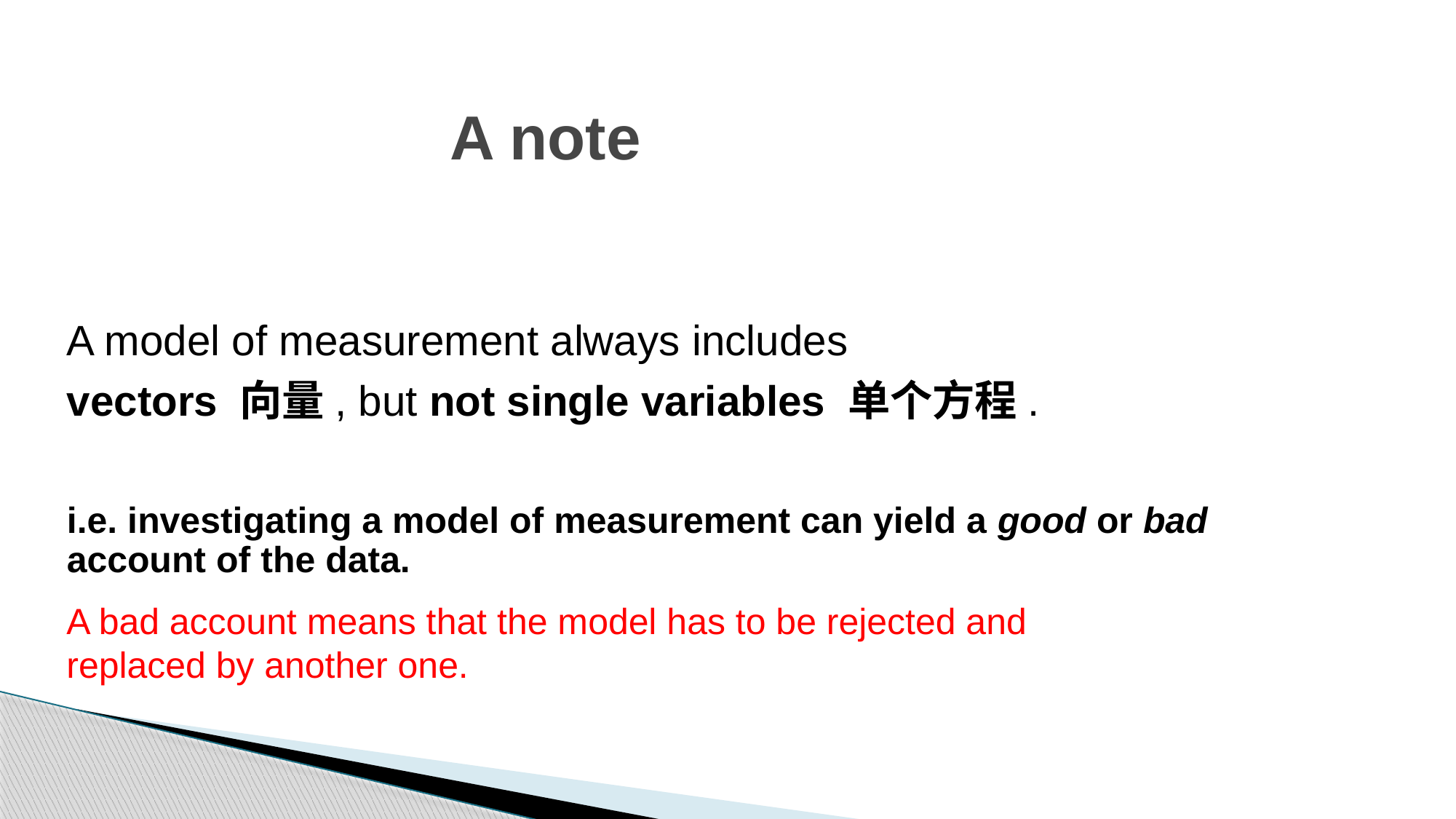

# A note

A model of measurement always includes
vectors 向量, but not single variables 单个方程.

i.e. investigating a model of measurement can yield a good or bad account of the data.
A bad account means that the model has to be rejected and replaced by another one.